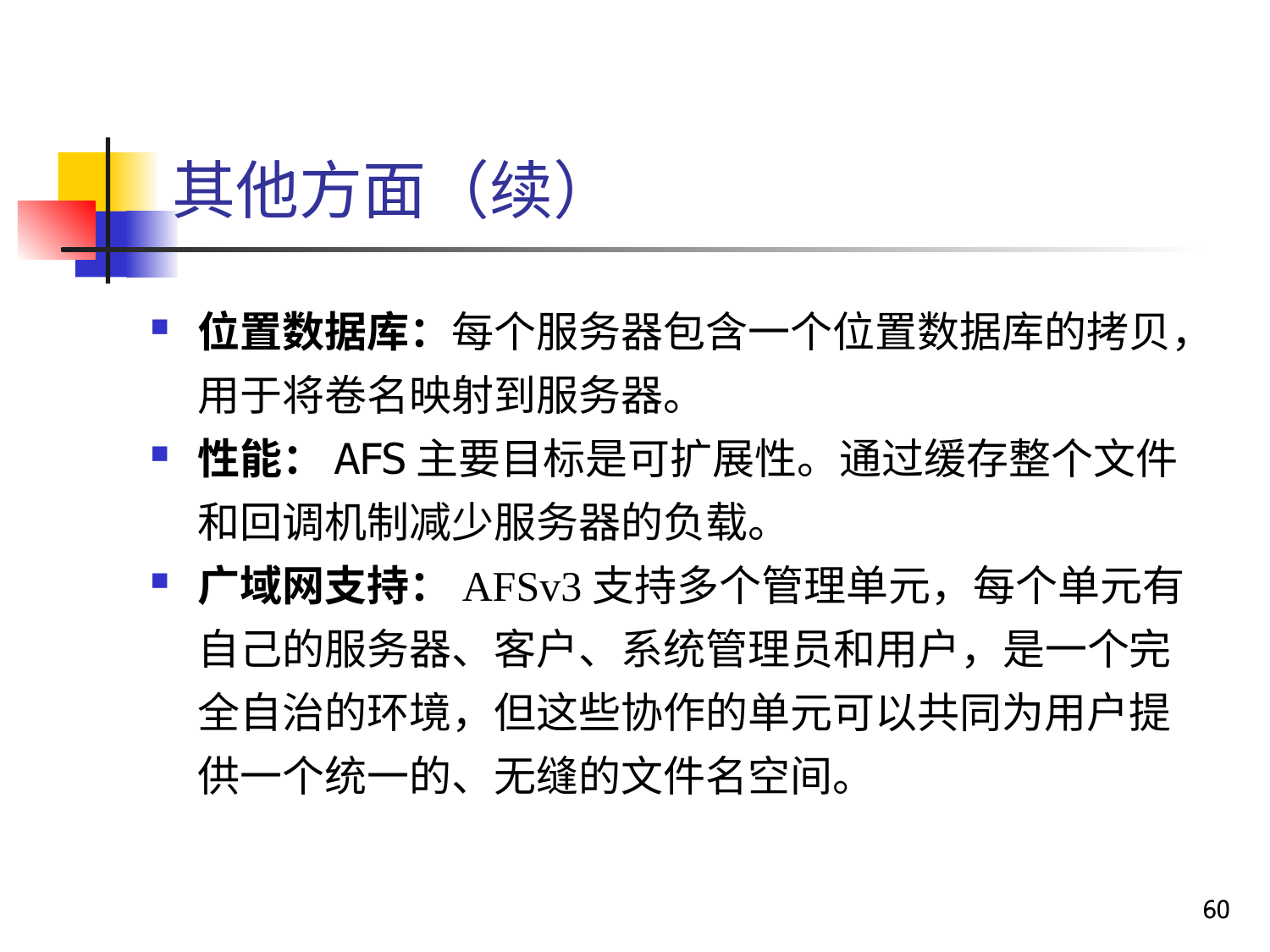

其他方面（续）
位置数据库：每个服务器包含一个位置数据库的拷贝，用于将卷名映射到服务器。
性能：AFS主要目标是可扩展性。通过缓存整个文件和回调机制减少服务器的负载。
广域网支持：AFSv3支持多个管理单元，每个单元有自己的服务器、客户、系统管理员和用户，是一个完全自治的环境，但这些协作的单元可以共同为用户提供一个统一的、无缝的文件名空间。
60